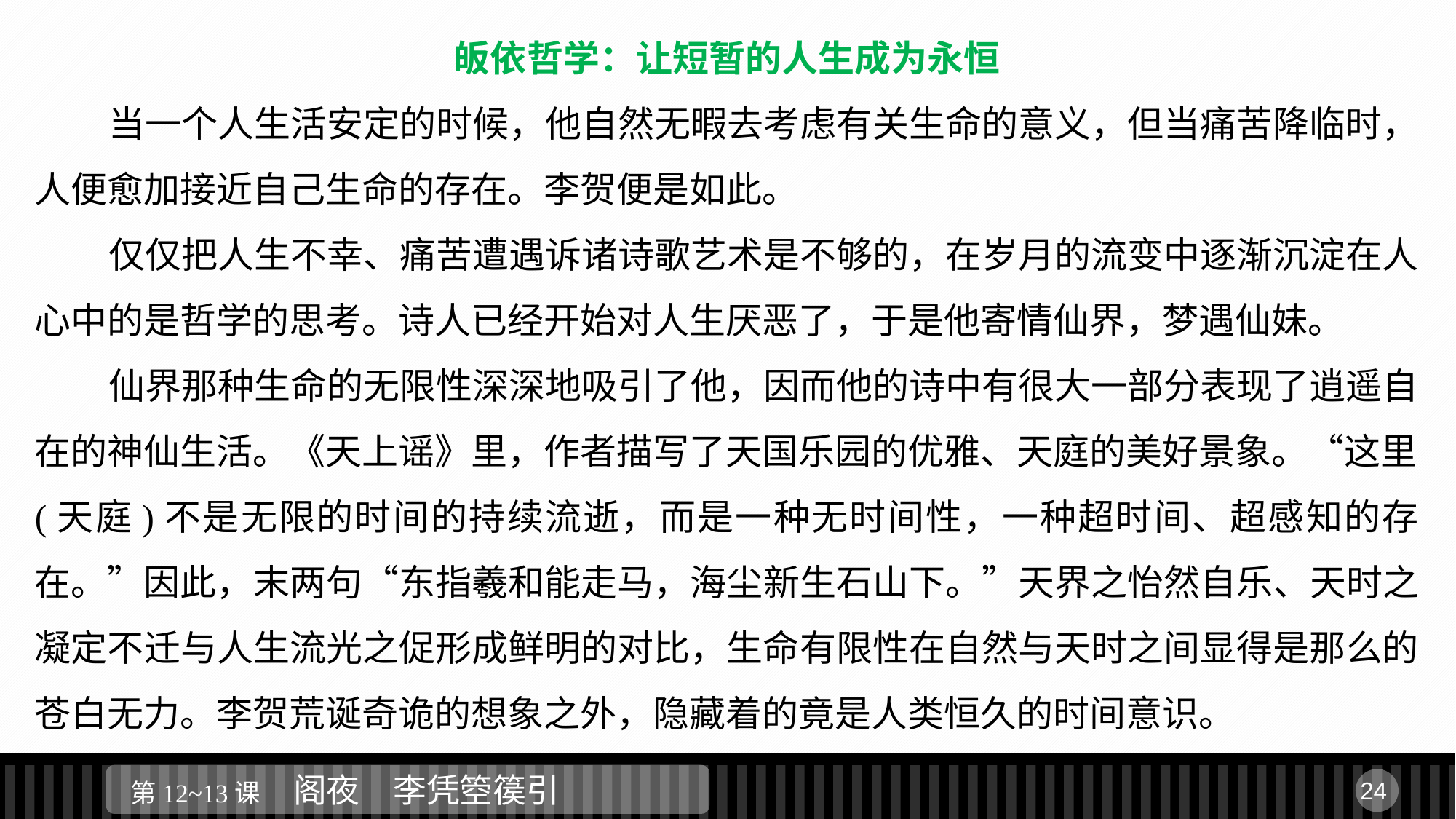

皈依哲学：让短暂的人生成为永恒
        当一个人生活安定的时候，他自然无暇去考虑有关生命的意义，但当痛苦降临时，人便愈加接近自己生命的存在。李贺便是如此。
        仅仅把人生不幸、痛苦遭遇诉诸诗歌艺术是不够的，在岁月的流变中逐渐沉淀在人心中的是哲学的思考。诗人已经开始对人生厌恶了，于是他寄情仙界，梦遇仙妹。
        仙界那种生命的无限性深深地吸引了他，因而他的诗中有很大一部分表现了逍遥自在的神仙生活。《天上谣》里，作者描写了天国乐园的优雅、天庭的美好景象。“这里(天庭)不是无限的时间的持续流逝，而是一种无时间性，一种超时间、超感知的存在。”因此，末两句“东指羲和能走马，海尘新生石山下。”天界之怡然自乐、天时之凝定不迁与人生流光之促形成鲜明的对比，生命有限性在自然与天时之间显得是那么的苍白无力。李贺荒诞奇诡的想象之外，隐藏着的竟是人类恒久的时间意识。